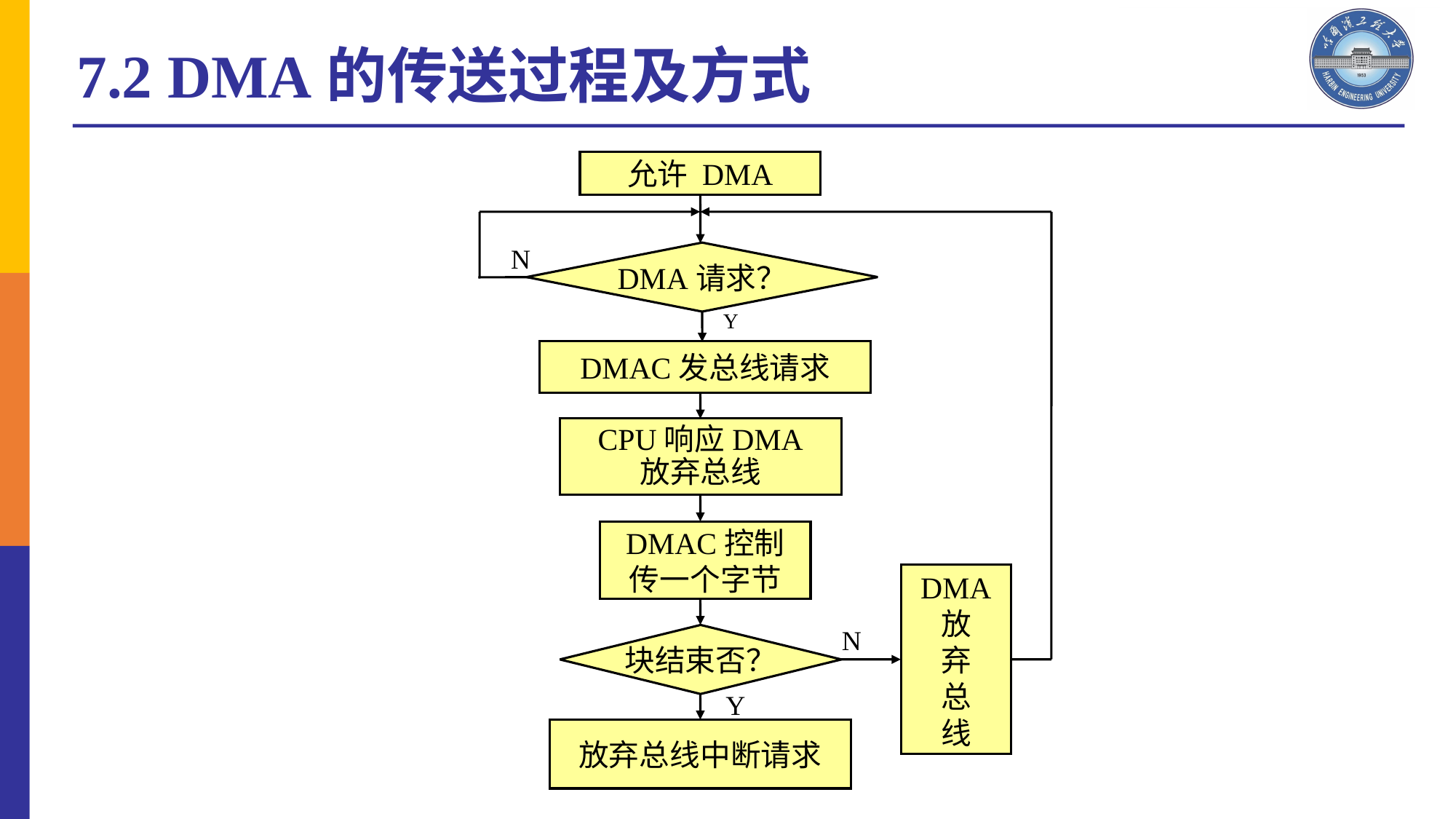

7.2 DMA的传送过程及方式
允许 DMA

N
DMA请求？

Y

DMAC发总线请求

CPU响应DMA
放弃总线

DMAC控制
传一个字节
DMA
放
弃
总
线

N
块结束否？

Y

放弃总线中断请求